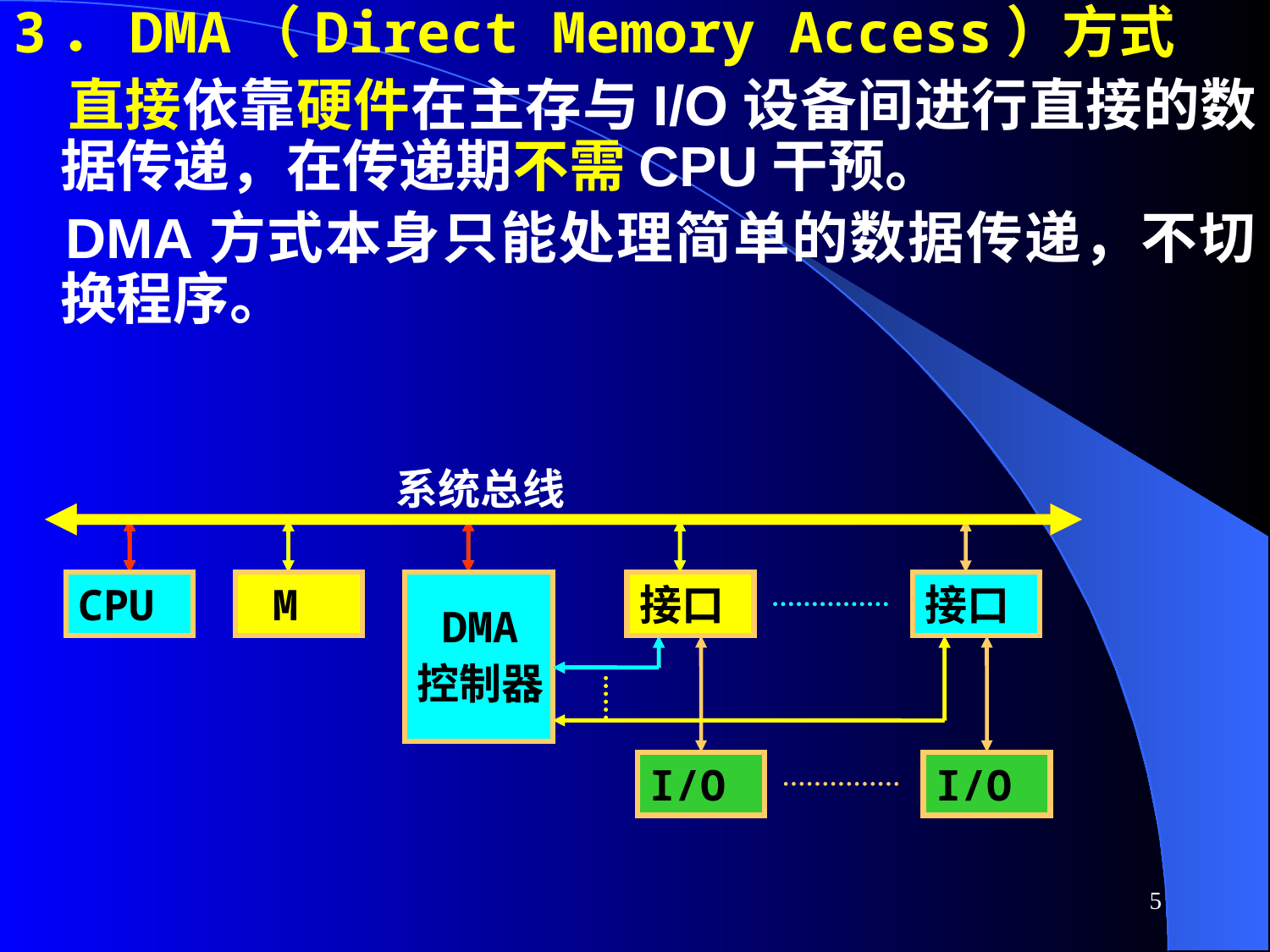

3．DMA（Direct Memory Access）方式
   直接依靠硬件在主存与I/O设备间进行直接的数据传递，在传递期不需CPU干预。
   DMA方式本身只能处理简单的数据传递，不切换程序。
系统总线

CPU
 M

接口
接口

DMA
控制器

I/O
I/O

CPU
 M
 M

 DMA
控制器
接口
接口
接口

5